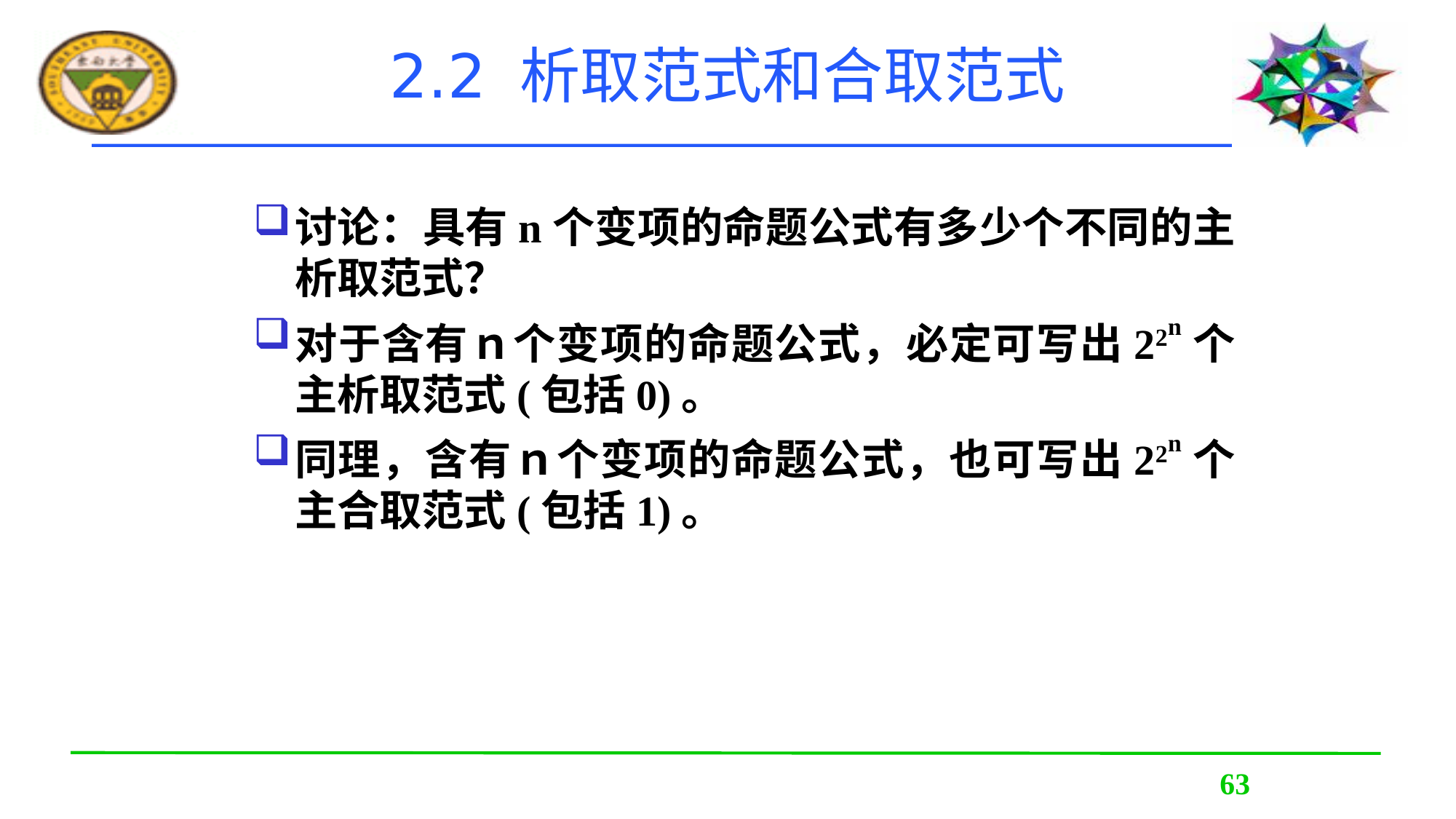

# 2.2 析取范式和合取范式
讨论：具有n个变项的命题公式有多少个不同的主析取范式？
对于含有ｎ个变项的命题公式，必定可写出22n个主析取范式(包括0)。
同理，含有ｎ个变项的命题公式，也可写出22n个主合取范式(包括1)。